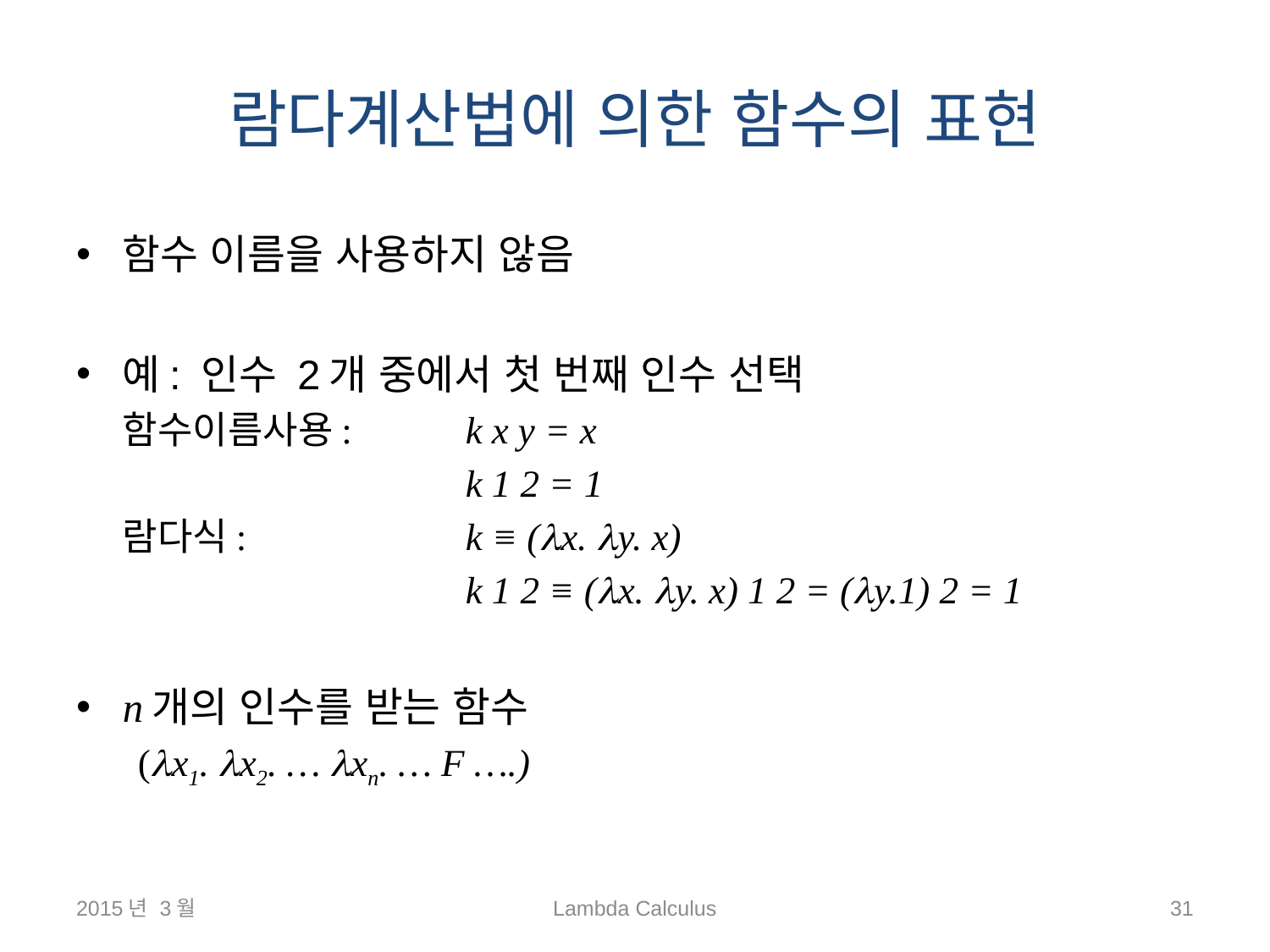

# 람다계산법에 의한 함수의 표현
함수 이름을 사용하지 않음

예: 인수 2개 중에서 첫 번째 인수 선택
	함수이름사용:	k x y = x
				k 1 2 = 1
	람다식:  		k ≡ (λx. λy. x)
				k 1 2 ≡ (λx. λy. x) 1 2 = (λy.1) 2 = 1

n개의 인수를 받는 함수
(λx1. λx2. … λxn. … F ….)

2015년 3월
Lambda Calculus
31